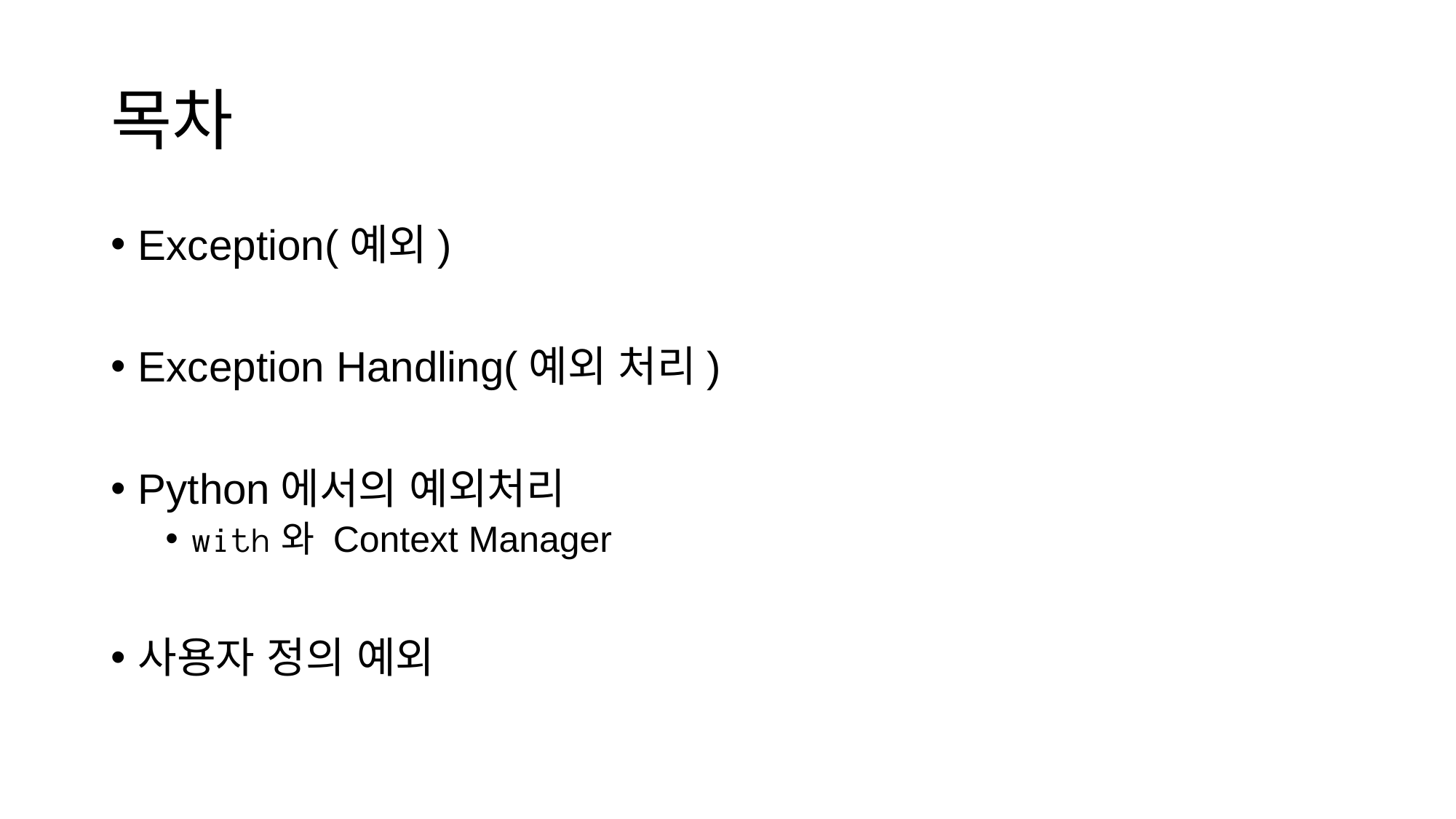

# 목차
Exception(예외)

Exception Handling(예외 처리)

Python에서의 예외처리
with와 Context Manager

사용자 정의 예외